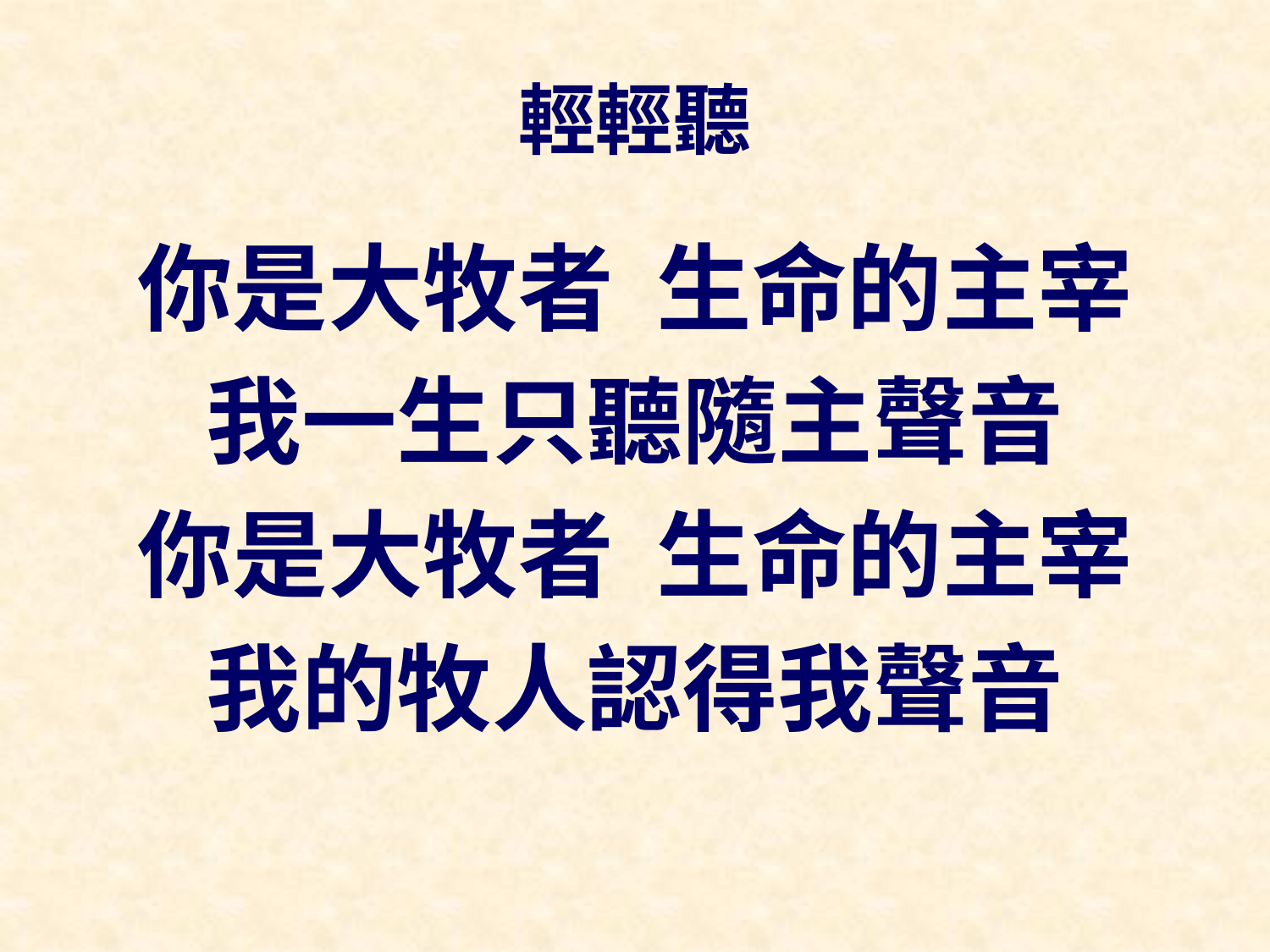

# 輕輕聽
你是大牧者  生命的主宰
我一生只聽隨主聲音
你是大牧者  生命的主宰
我的牧人認得我聲音